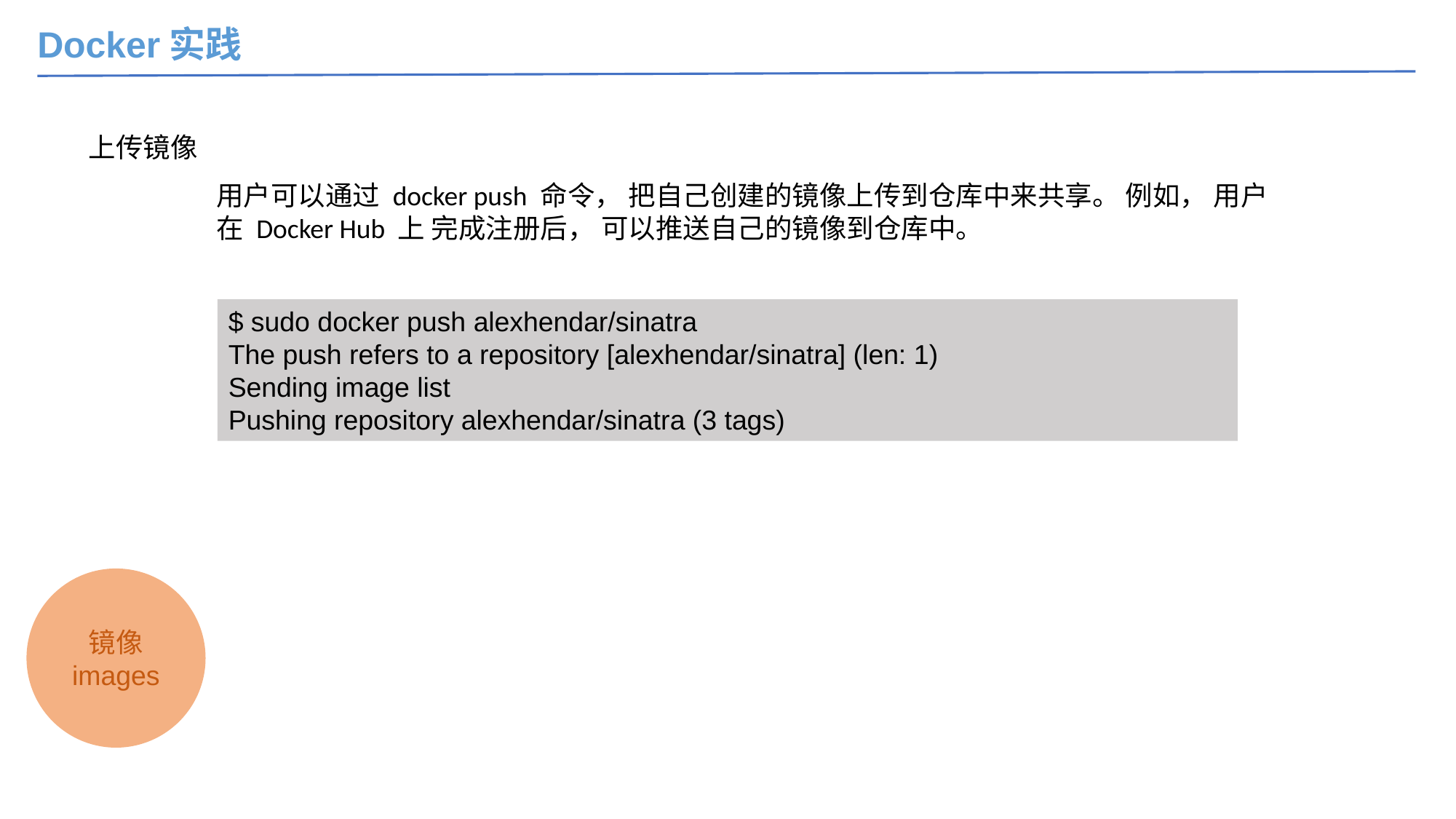

Docker实践
上传镜像
用户可以通过 docker push 命令， 把自己创建的镜像上传到仓库中来共享。 例如， 用户在 Docker Hub 上 完成注册后， 可以推送自己的镜像到仓库中。
$ sudo docker push alexhendar/sinatra
The push refers to a repository [alexhendar/sinatra] (len: 1)
Sending image list
Pushing repository alexhendar/sinatra (3 tags)
镜像
images